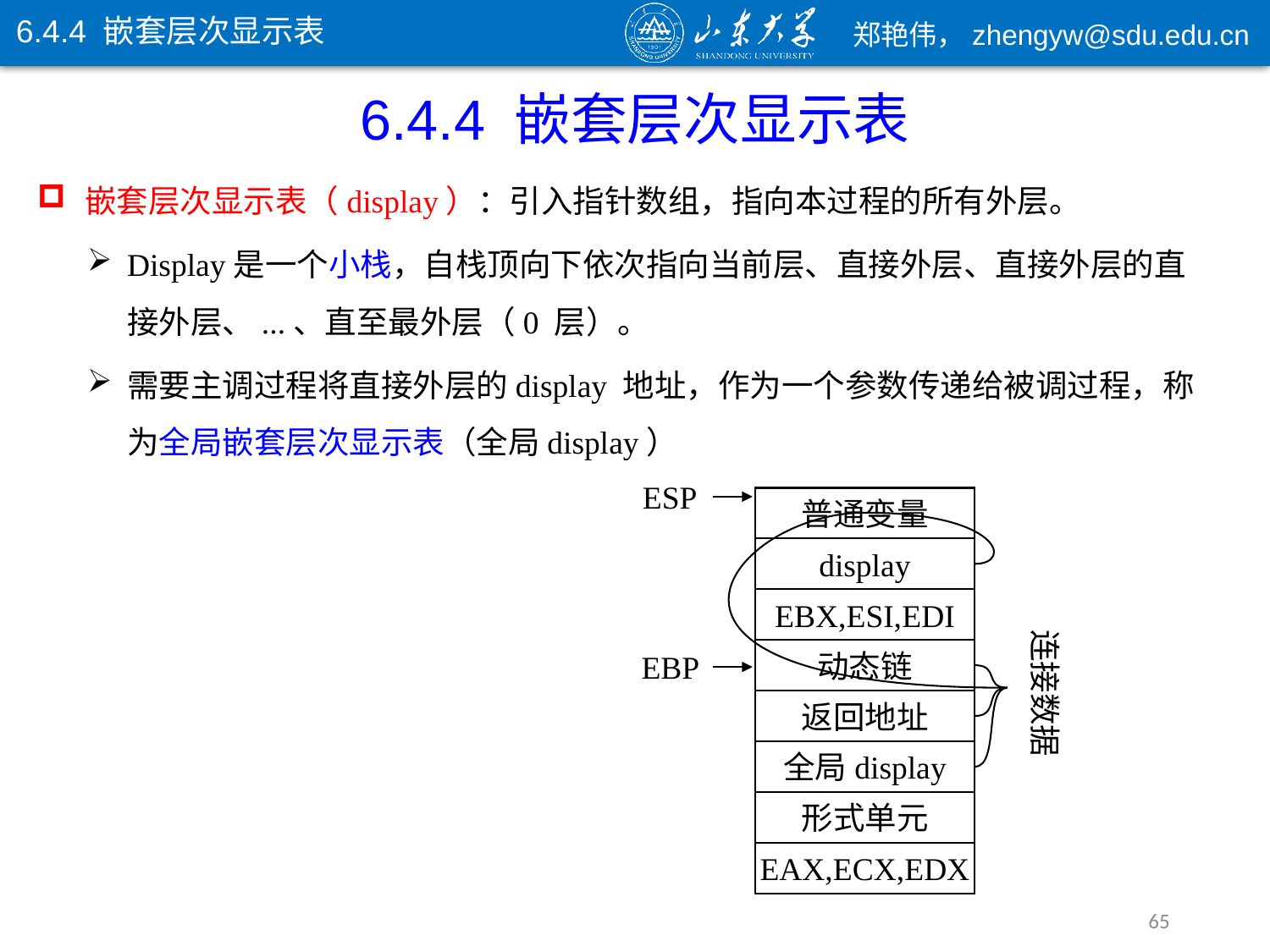

6.4.4 嵌套层次显示表
6.4.4 嵌套层次显示表
嵌套层次显示表（display）：引入指针数组，指向本过程的所有外层。
Display是一个小栈，自栈顶向下依次指向当前层、直接外层、直接外层的直接外层、...、直至最外层（0 层）。
需要主调过程将直接外层的display 地址，作为一个参数传递给被调过程，称为全局嵌套层次显示表（全局display）
ESP
普通变量
display
EBX,ESI,EDI
连接数据
动态链
EBP
返回地址
全局display
形式单元
EAX,ECX,EDX
65